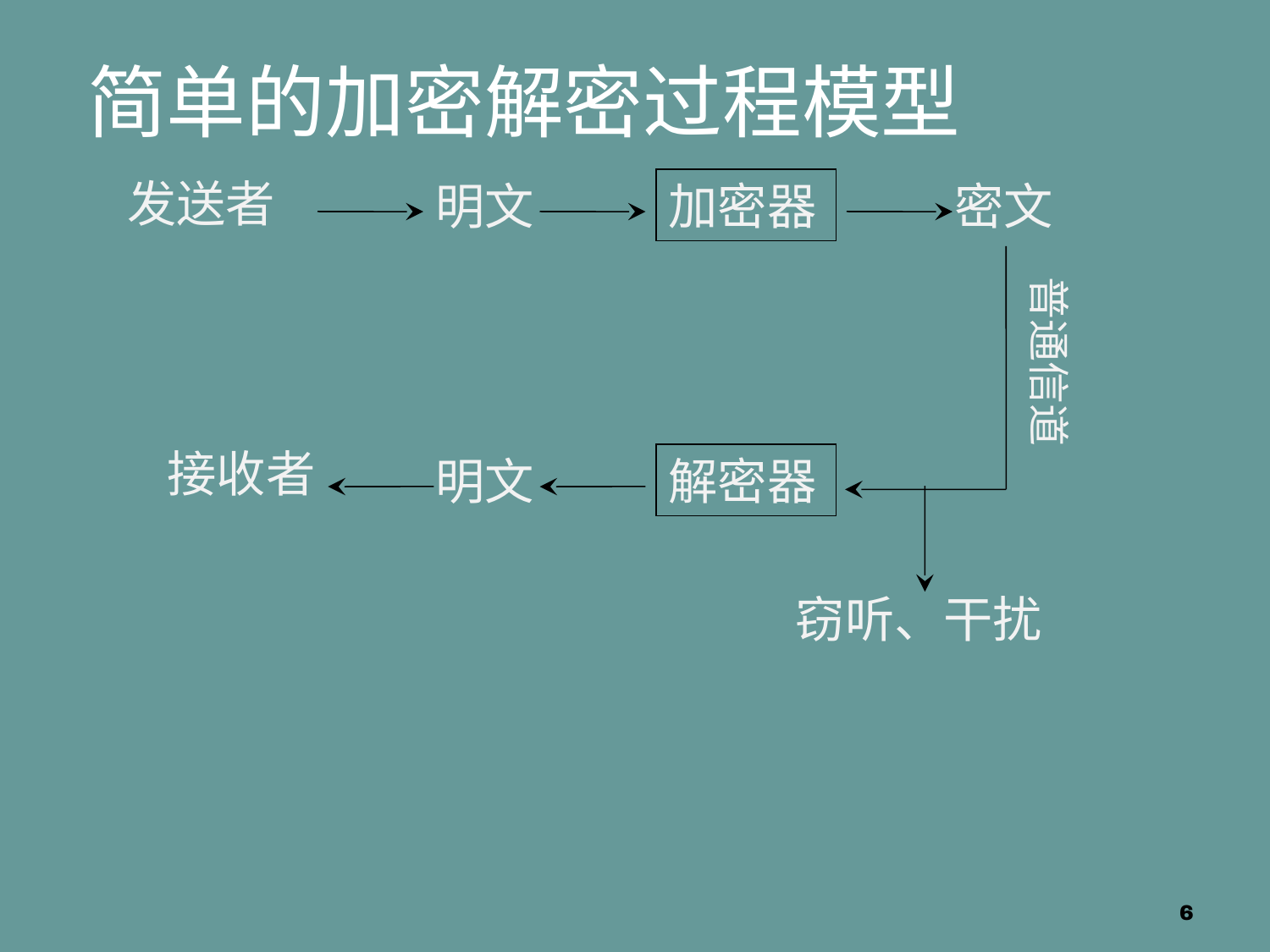

简单的加密解密过程模型
发送者
明文
加密器
密文

普通信道
接收者
明文
解密器

窃听、干扰
6